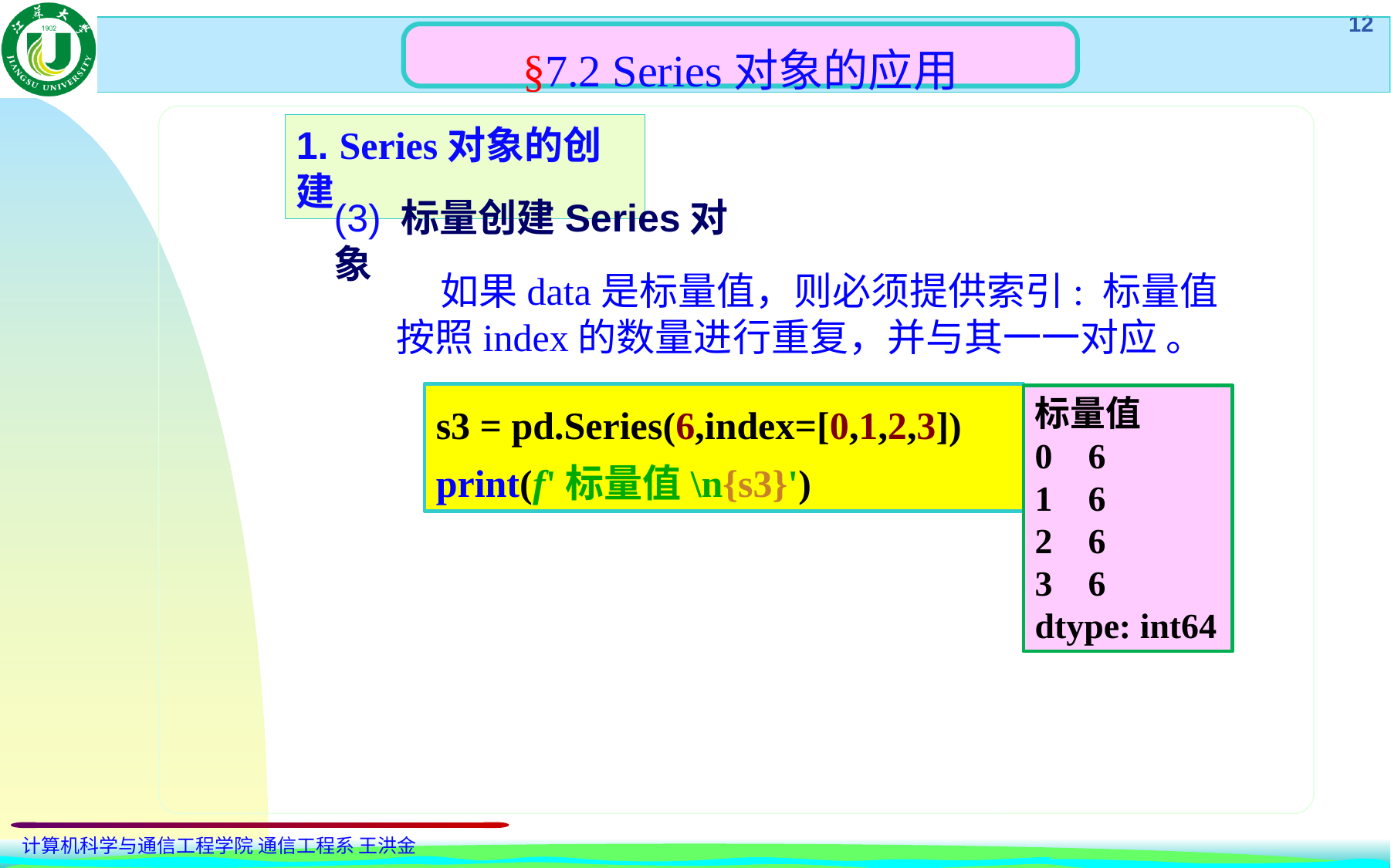

§7.2 Series对象的应用
1. Series对象的创建
(3) 标量创建Series对象
    如果data是标量值，则必须提供索引: 标量值按照index的数量进行重复，并与其一一对应 。
s3 = pd.Series(6,index=[0,1,2,3])
print(f'标量值\n{s3}')
标量值
0    6
1    6
2    6
3    6
dtype: int64